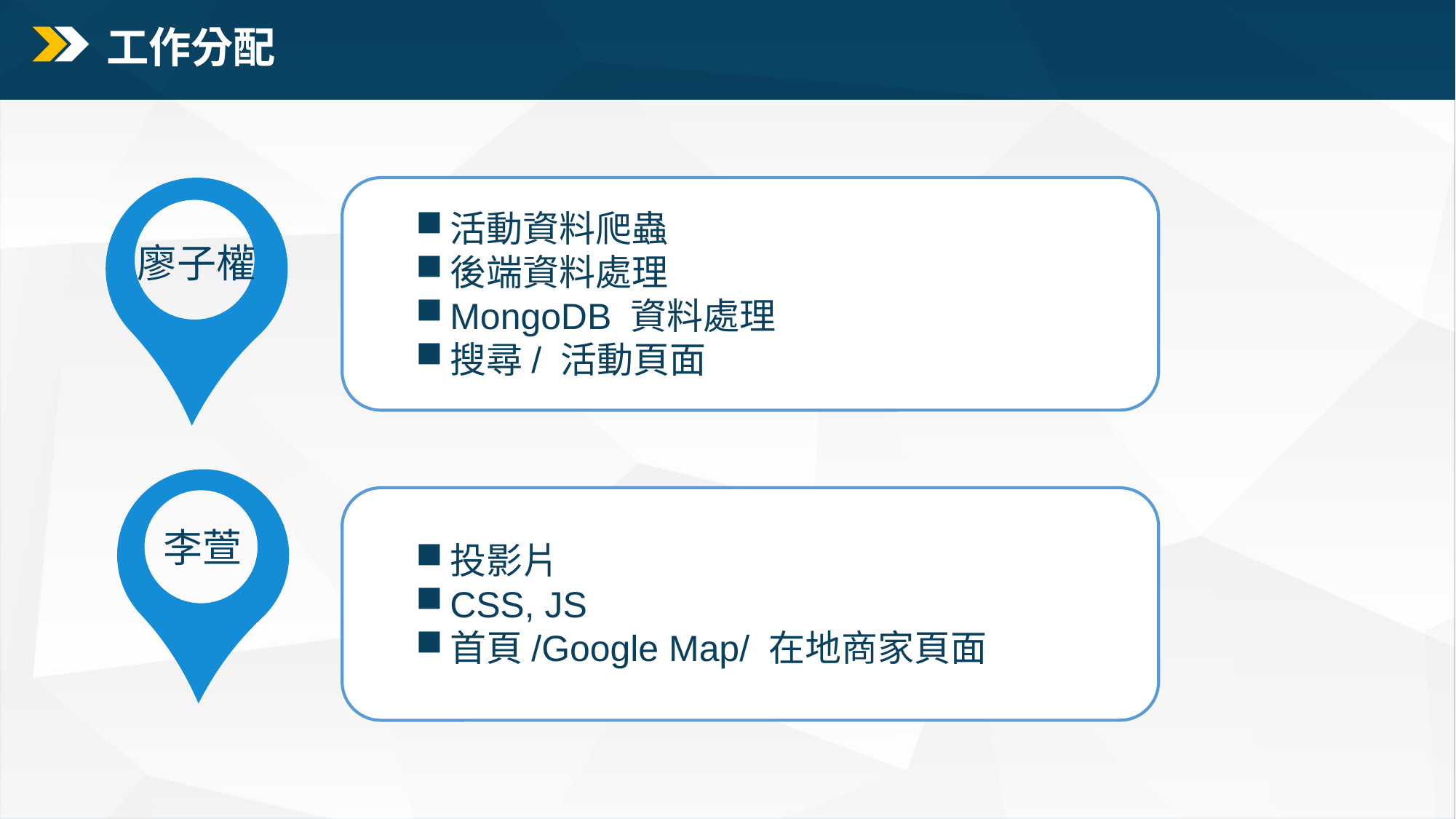

工作分配

廖子權

活動資料爬蟲
後端資料處理
MongoDB 資料處理
搜尋/ 活動頁面
李萱

投影片
CSS, JS
首頁/Google Map/ 在地商家頁面